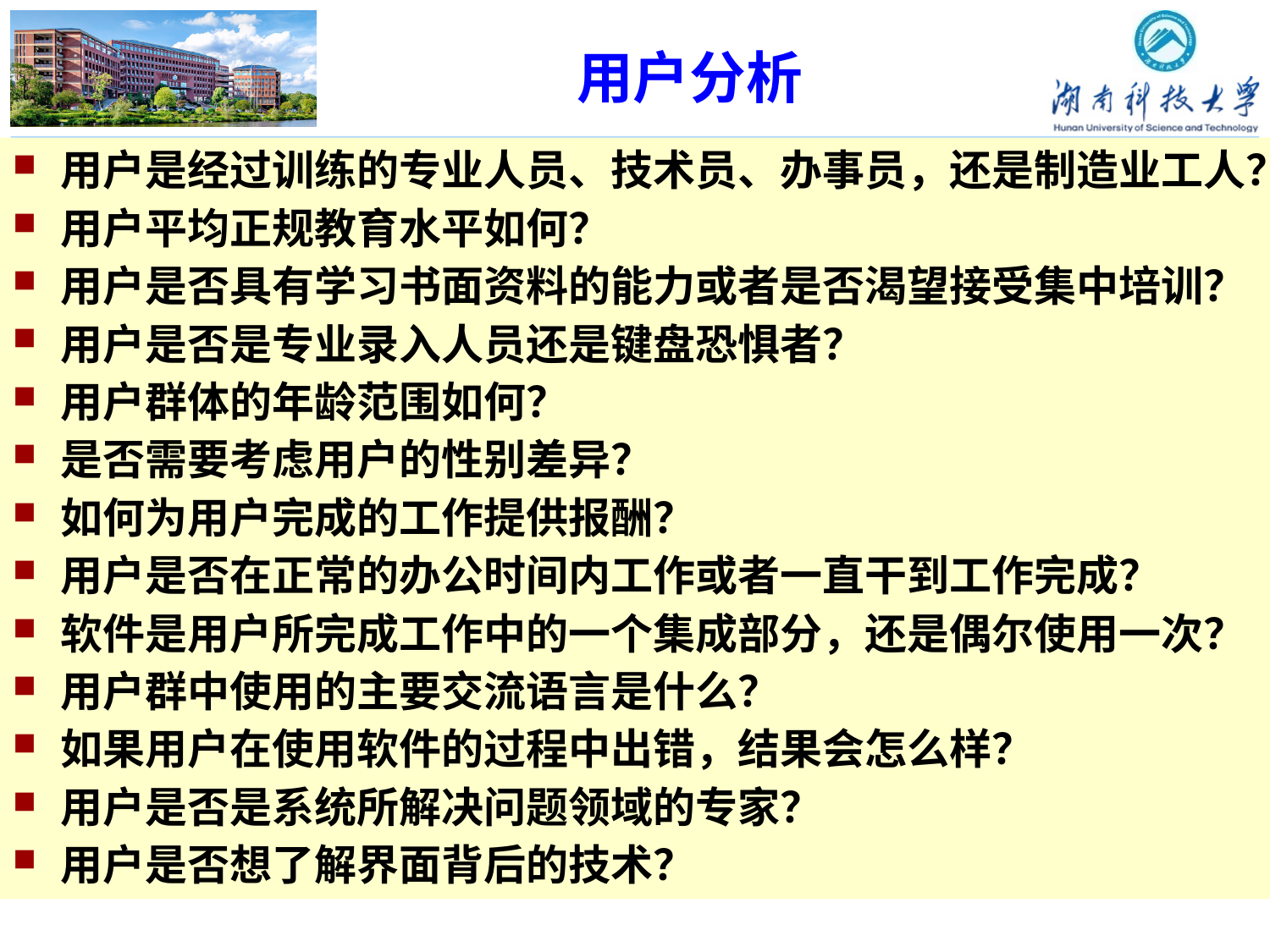

# 用户分析
用户是经过训练的专业人员、技术员、办事员，还是制造业工人？
用户平均正规教育水平如何？
用户是否具有学习书面资料的能力或者是否渴望接受集中培训？
用户是否是专业录入人员还是键盘恐惧者？
用户群体的年龄范围如何？
是否需要考虑用户的性别差异？
如何为用户完成的工作提供报酬？
用户是否在正常的办公时间内工作或者一直干到工作完成？
软件是用户所完成工作中的一个集成部分，还是偶尔使用一次？
用户群中使用的主要交流语言是什么？
如果用户在使用软件的过程中出错，结果会怎么样？
用户是否是系统所解决问题领域的专家？
用户是否想了解界面背后的技术？
14